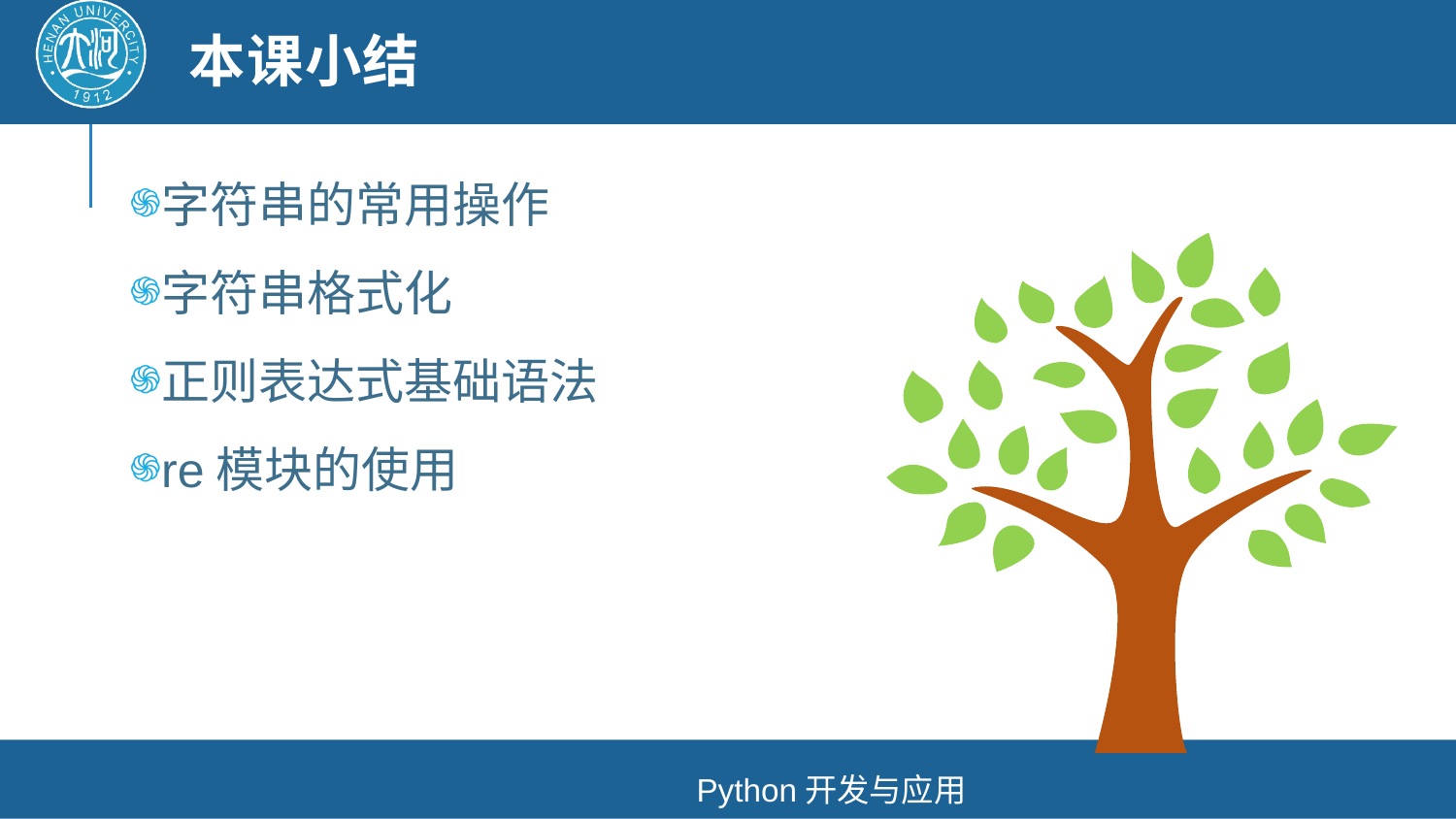

# 本课小结
字符串的常用操作
字符串格式化
正则表达式基础语法
re模块的使用

Python开发与应用
65